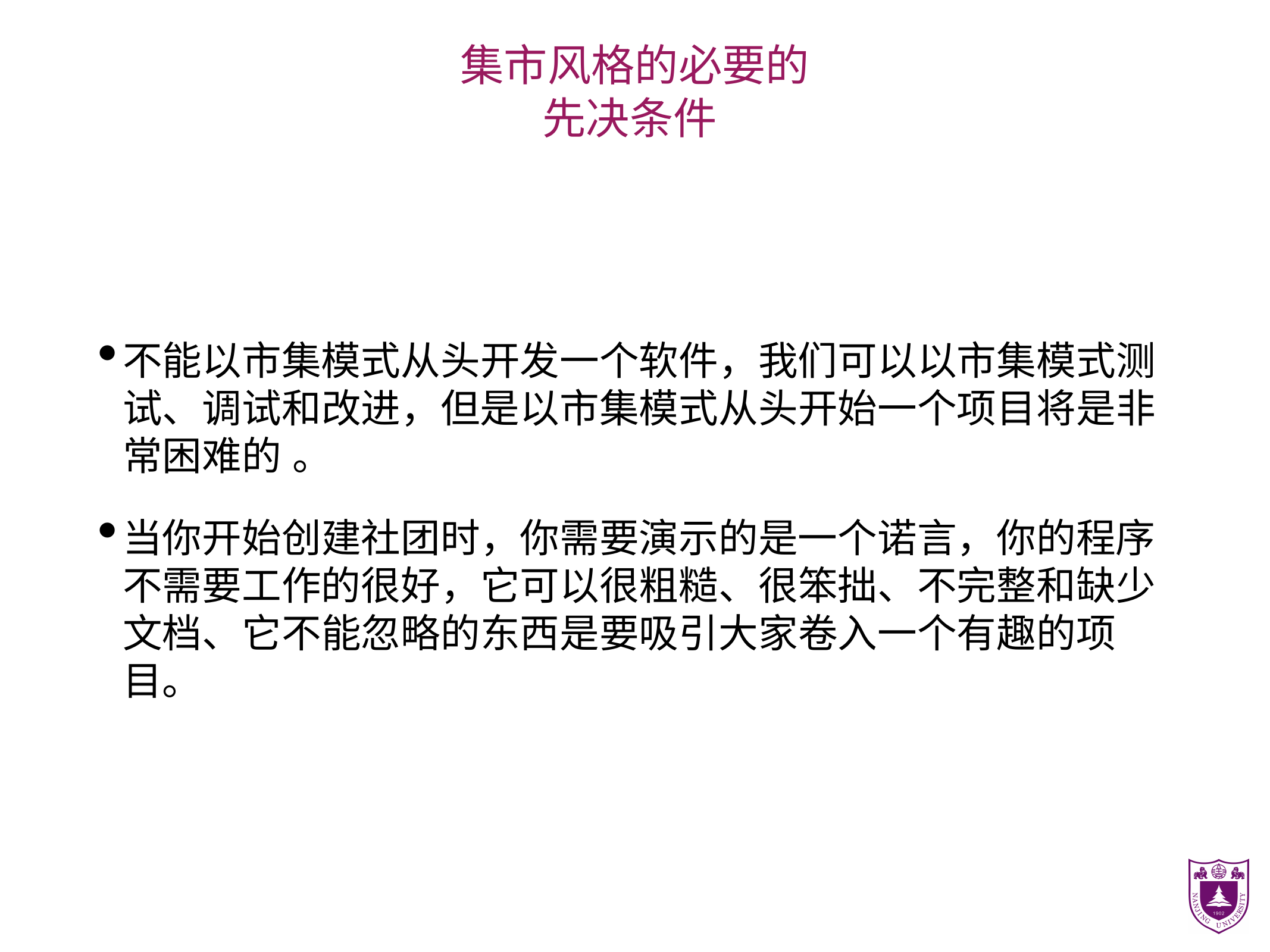

# 集市风格的必要的
先决条件
不能以市集模式从头开发一个软件，我们可以以市集模式测试、调试和改进，但是以市集模式从头开始一个项目将是非常困难的 。
当你开始创建社团时，你需要演示的是一个诺言，你的程序不需要工作的很好，它可以很粗糙、很笨拙、不完整和缺少文档、它不能忽略的东西是要吸引大家卷入一个有趣的项目。